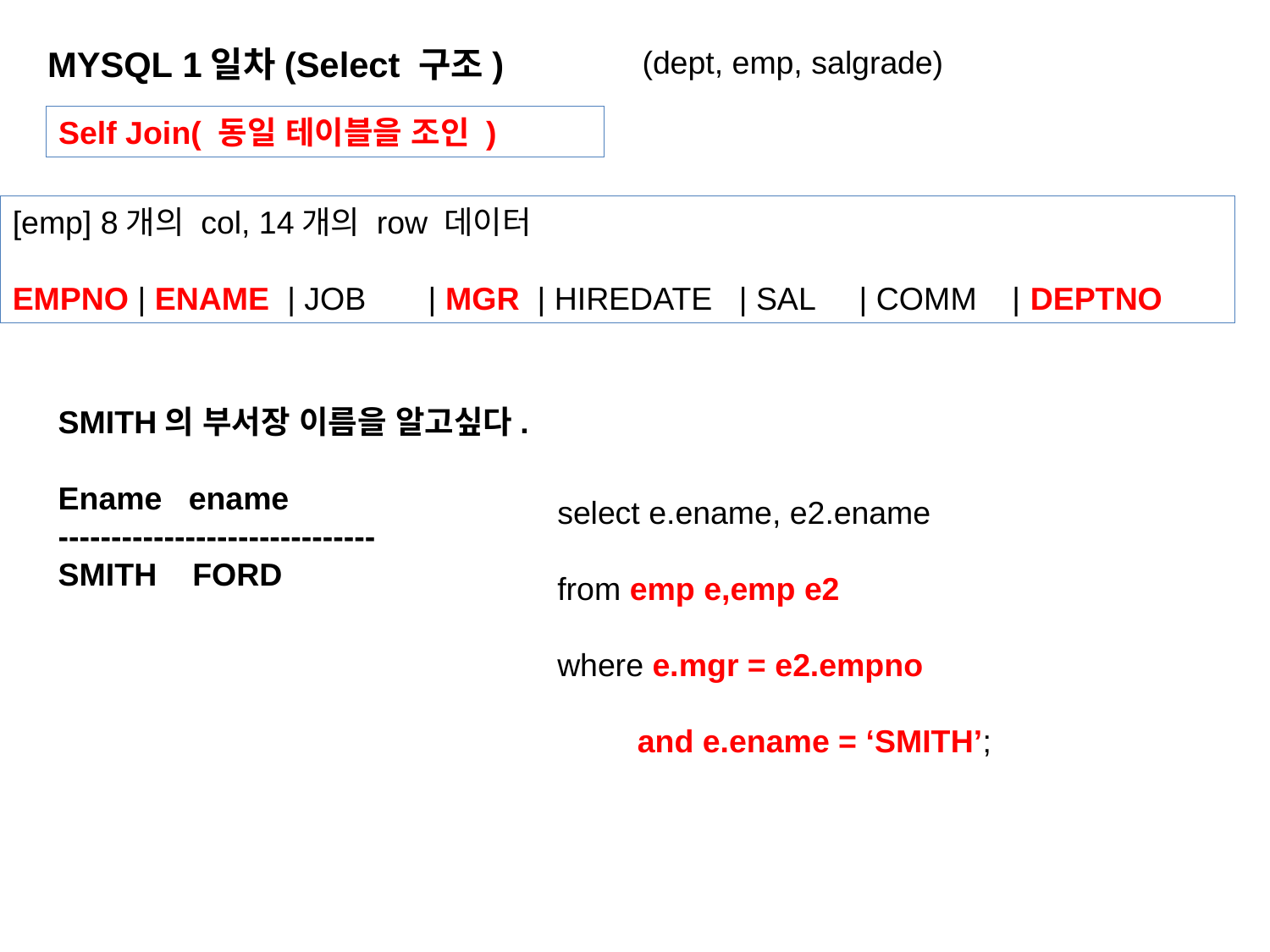

MYSQL 1일차(Select 구조)
(dept, emp, salgrade)
Self Join( 동일 테이블을 조인 )
[emp] 8개의 col, 14개의 row 데이터

EMPNO | ENAME  | JOB       | MGR  | HIREDATE   | SAL     | COMM    | DEPTNO
SMITH의 부서장 이름을 알고싶다.

Ename   ename
------------------------------
SMITH    FORD
select e.ename, e2.ename

from emp e,emp e2

where e.mgr = e2.empno

         and e.ename = ‘SMITH’;